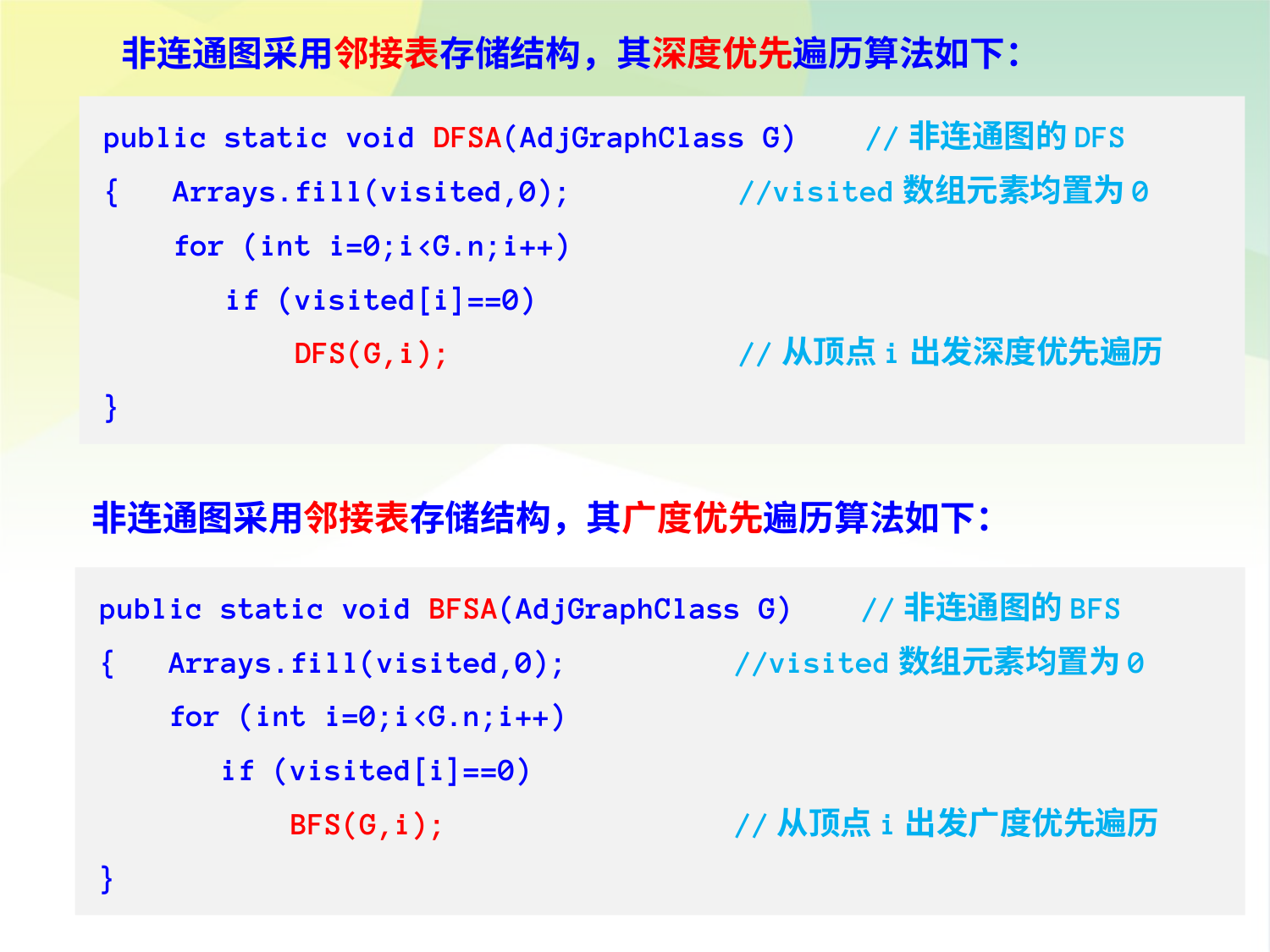

非连通图采用邻接表存储结构，其深度优先遍历算法如下：
public static void DFSA(AdjGraphClass G)	//非连通图的DFS
{   Arrays.fill(visited,0);		//visited数组元素均置为0
    for (int i=0;i<G.n;i++)
       if (visited[i]==0)
           DFS(G,i);			//从顶点i出发深度优先遍历
}
非连通图采用邻接表存储结构，其广度优先遍历算法如下：
public static void BFSA(AdjGraphClass G)	//非连通图的BFS
{   Arrays.fill(visited,0);		//visited数组元素均置为0
    for (int i=0;i<G.n;i++)
       if (visited[i]==0)
           BFS(G,i);			//从顶点i出发广度优先遍历
}